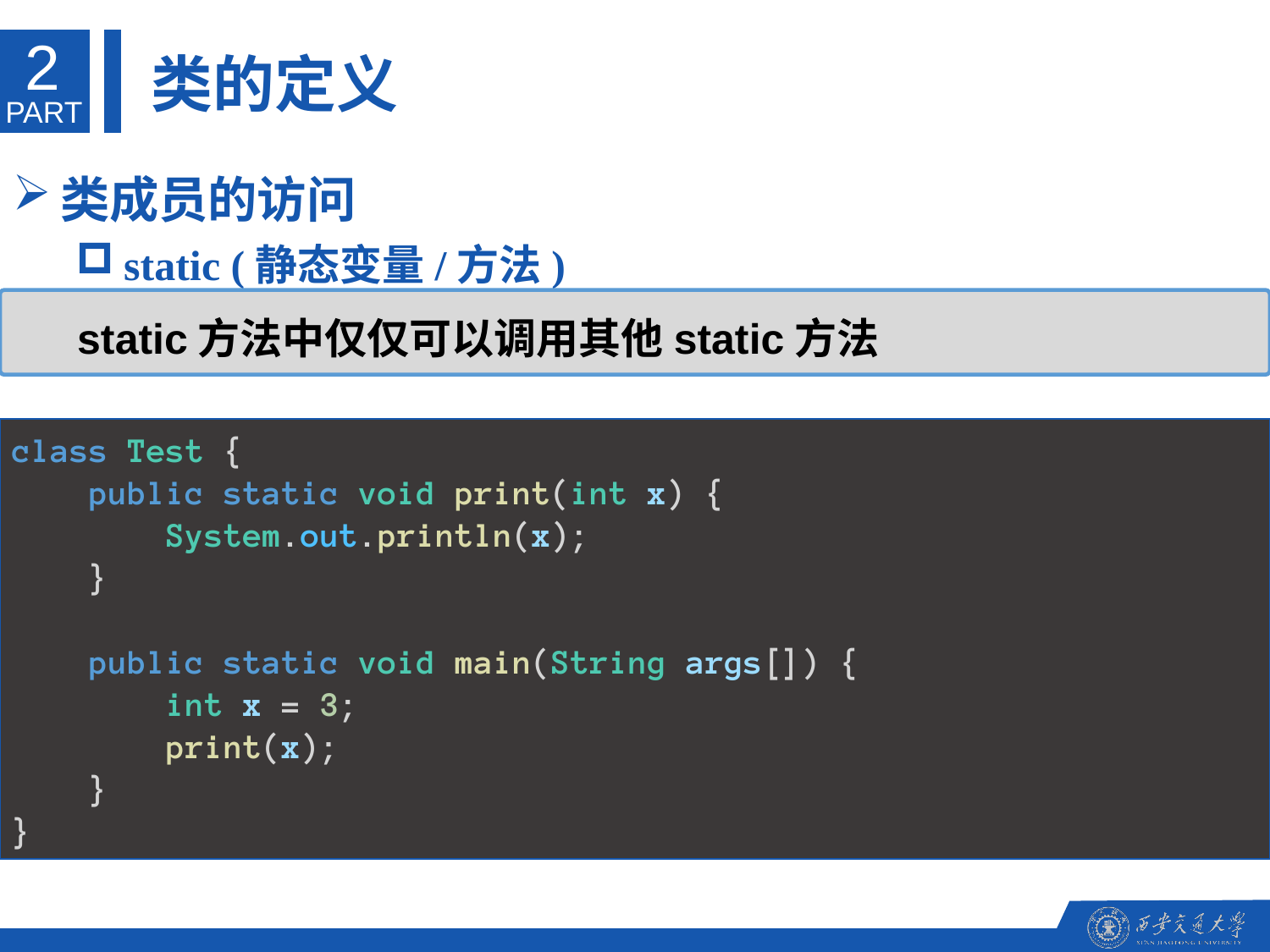

2
类的定义
PART
类成员的访问
static (静态变量/方法)

static方法中仅仅可以调用其他static方法
class Test {
    public static void print(int x) {
        System.out.println(x);
    }

    public static void main(String args[]) {
        int x = 3;
        print(x);
    }
}